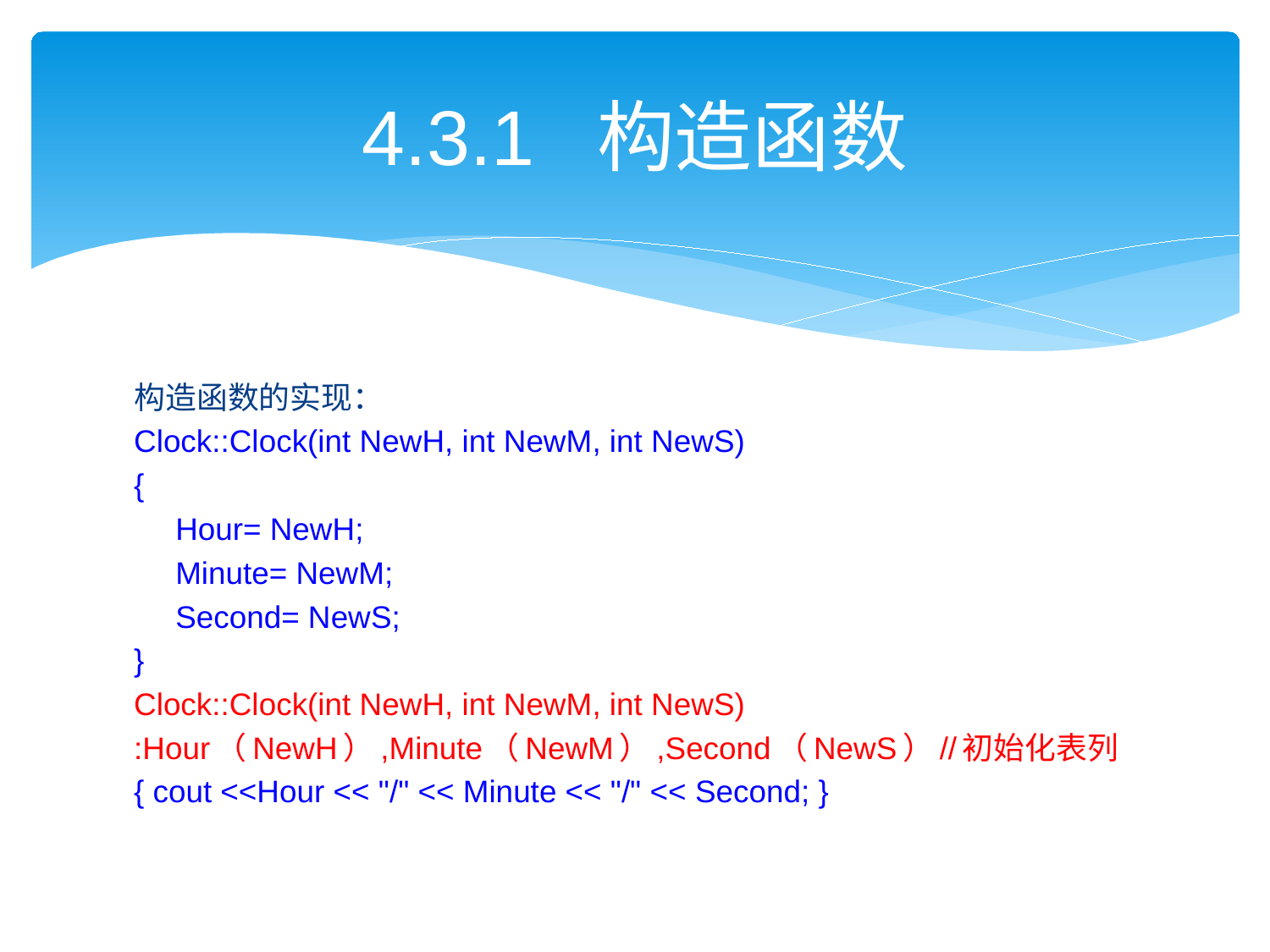

# 4.3.1  构造函数
构造函数的实现：
Clock::Clock(int NewH, int NewM, int NewS)
{
	Hour= NewH;
	Minute= NewM;
	Second= NewS;
}
Clock::Clock(int NewH, int NewM, int NewS)
:Hour（NewH）,Minute（NewM）,Second（NewS）//初始化表列
{ cout <<Hour << "/" << Minute << "/" << Second; }